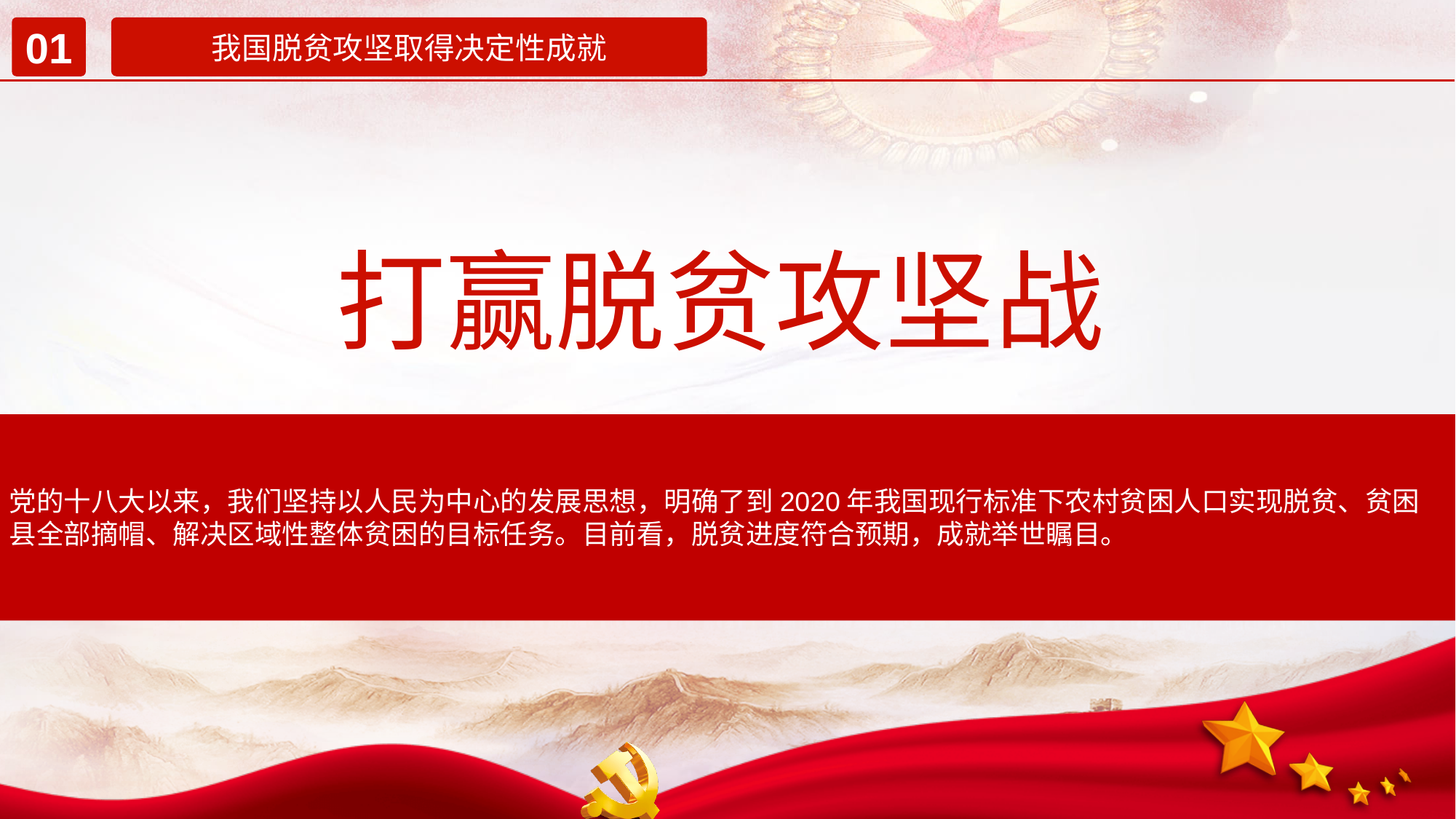

01
我国脱贫攻坚取得决定性成就
打赢脱贫攻坚战

党的十八大以来，我们坚持以人民为中心的发展思想，明确了到2020年我国现行标准下农村贫困人口实现脱贫、贫困县全部摘帽、解决区域性整体贫困的目标任务。目前看，脱贫进度符合预期，成就举世瞩目。